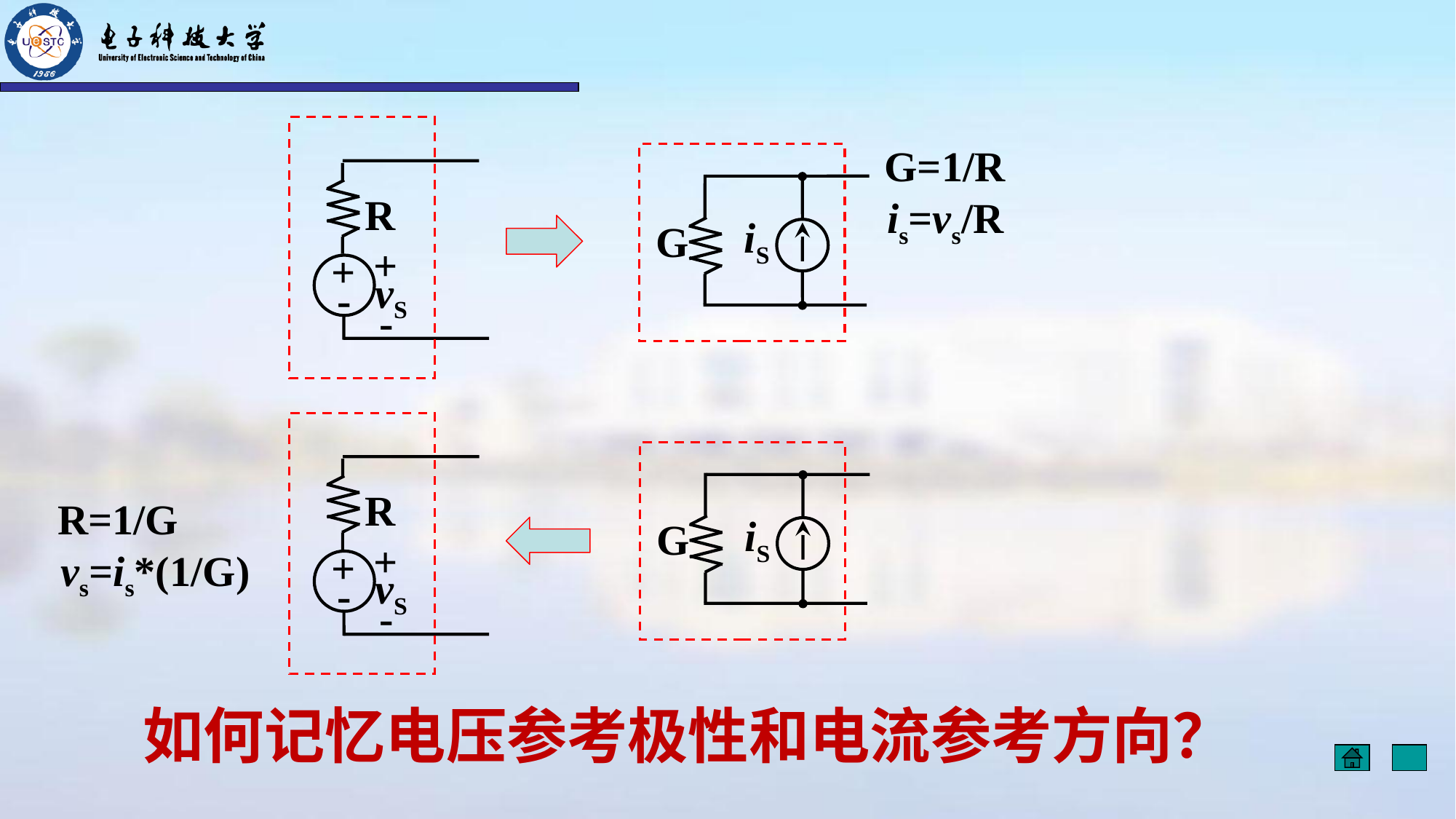

R
+
vS
-

+

-

G=1/R
is=vs/R

iS
G

R
+
vS
-

+

-

iS
G

R=1/G
vs=is*(1/G)

如何记忆电压参考极性和电流参考方向？